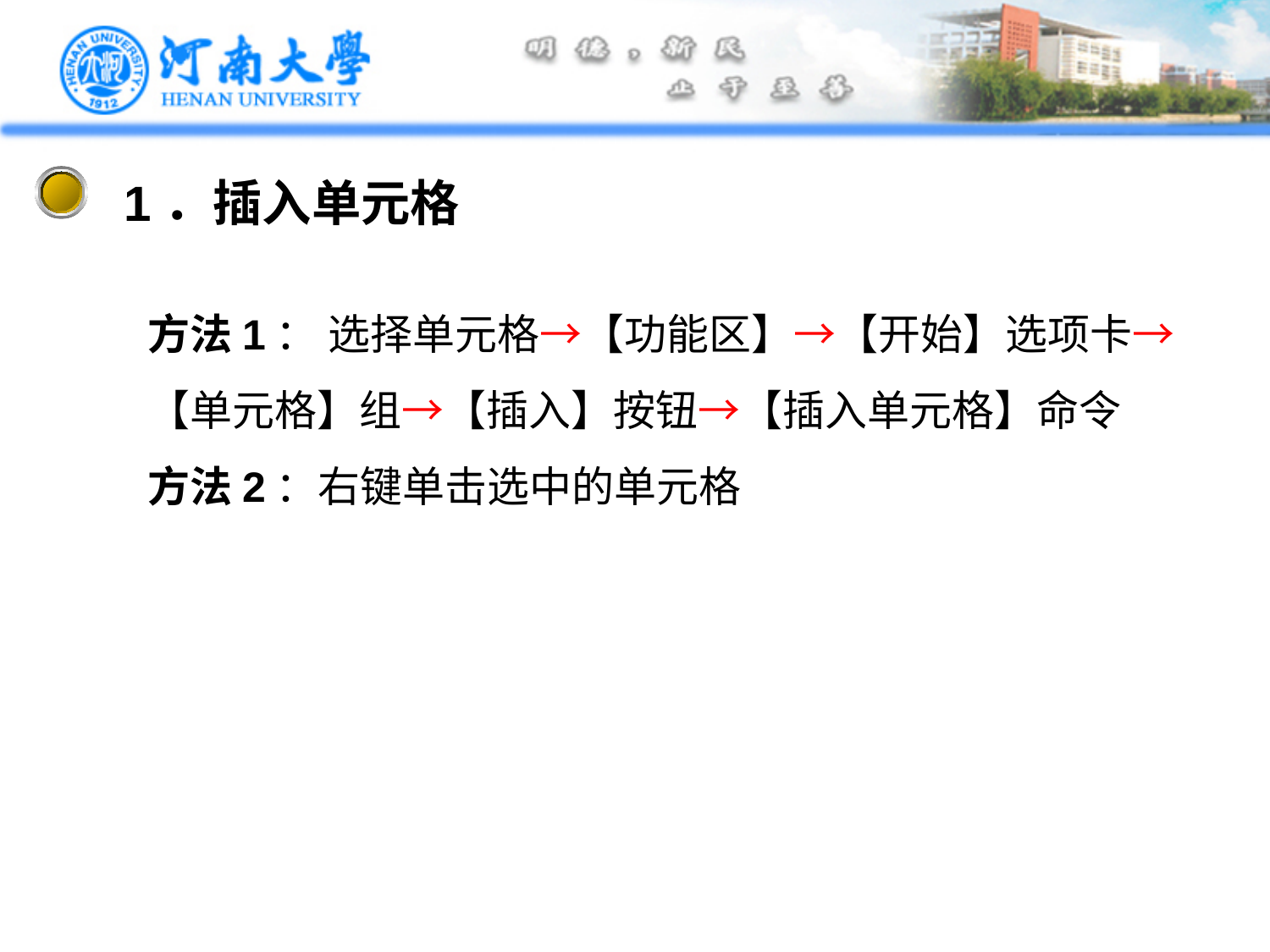

1．插入单元格

方法1： 选择单元格→【功能区】→【开始】选项卡→【单元格】组→【插入】按钮→【插入单元格】命令
方法2：右键单击选中的单元格